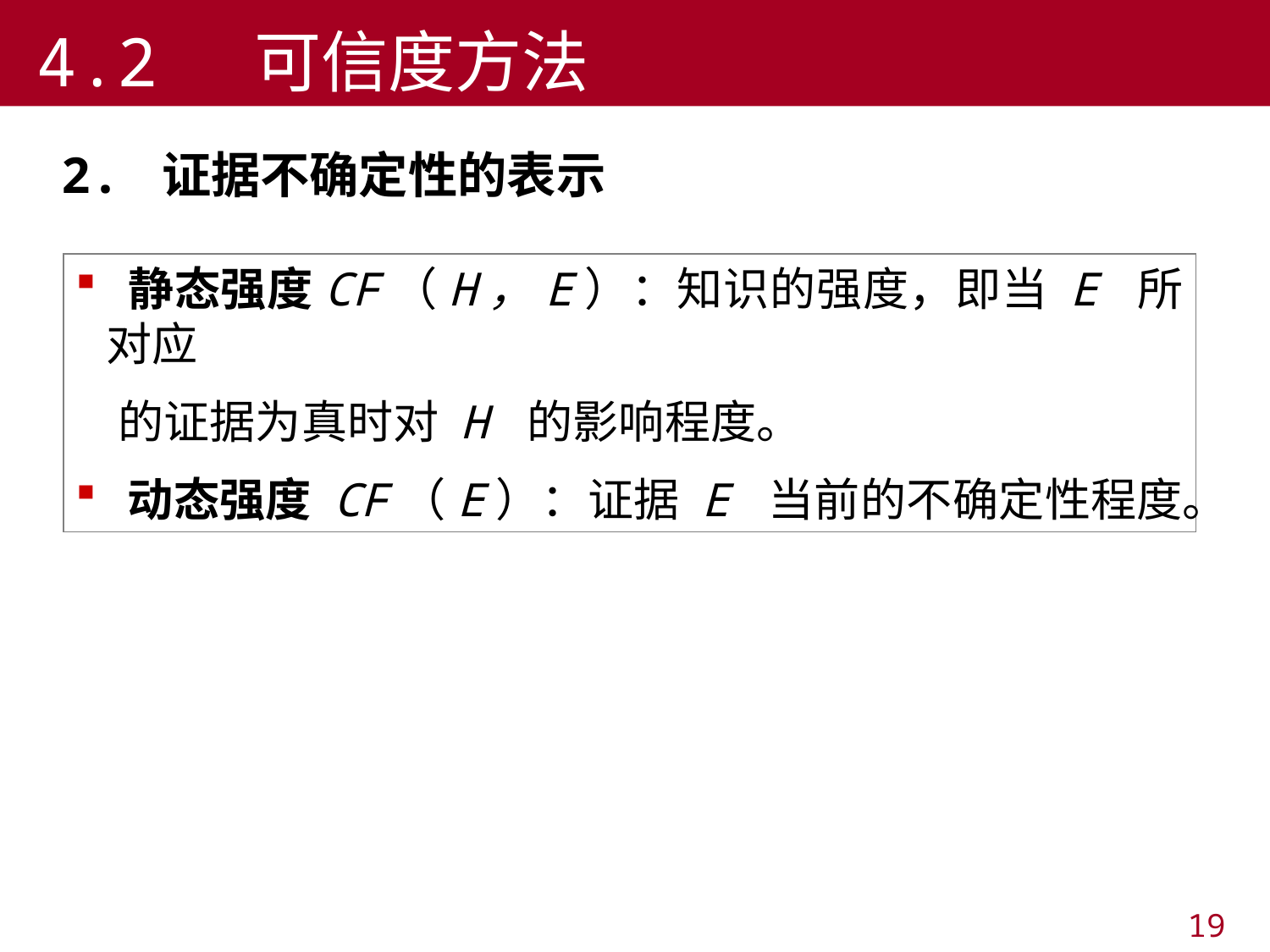

#
4.2  可信度方法
2. 证据不确定性的表示
 静态强度CF（H，E）：知识的强度，即当 E 所对应
   的证据为真时对 H 的影响程度。
 动态强度 CF（E）：证据 E 当前的不确定性程度。
19